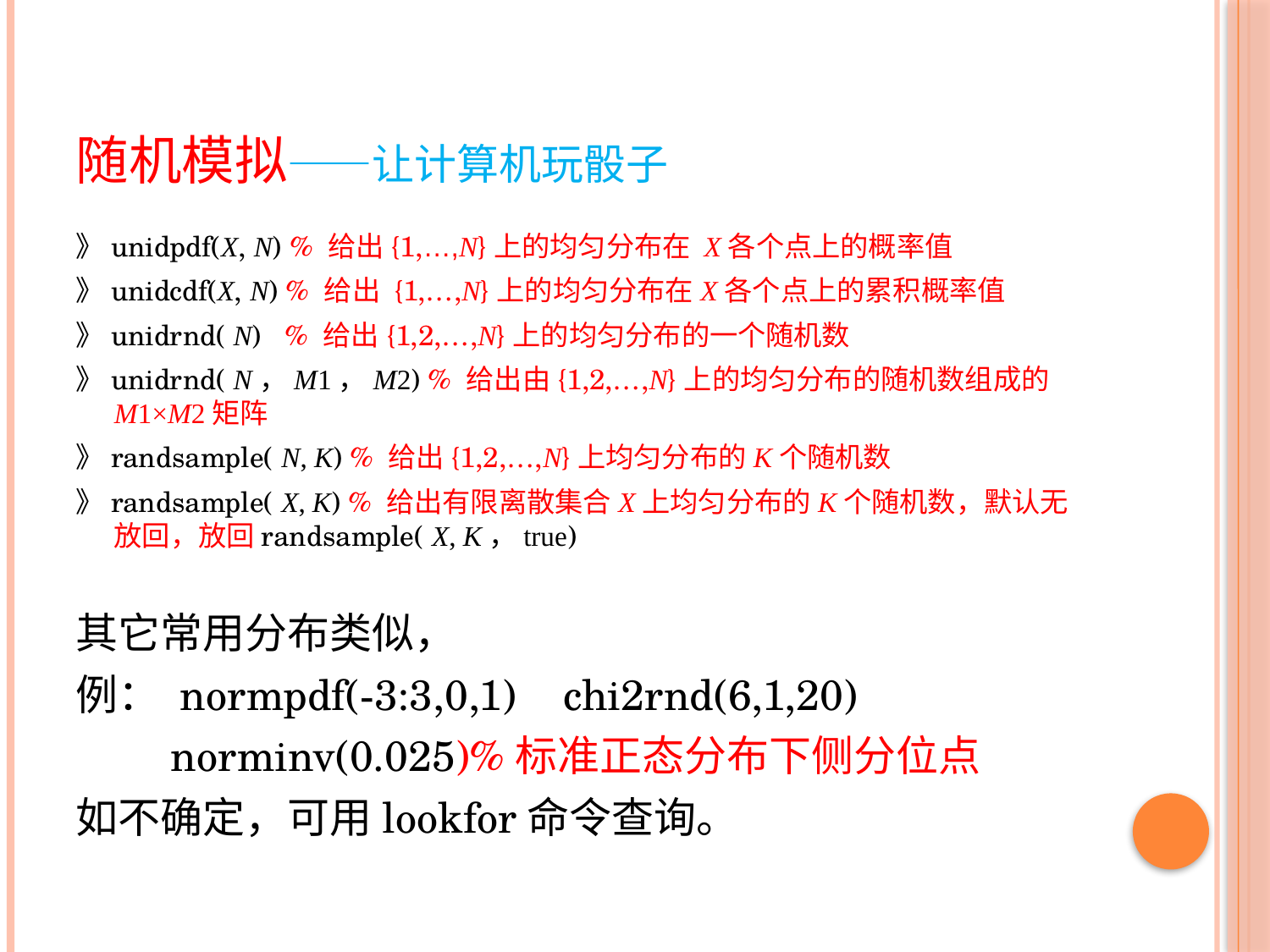

# 随机模拟——让计算机玩骰子
》unidpdf(X, N) % 给出{1,…,N}上的均匀分布在 X各个点上的概率值
》unidcdf(X, N) % 给出 {1,…,N}上的均匀分布在X各个点上的累积概率值
》unidrnd( N)   % 给出{1,2,…,N}上的均匀分布的一个随机数
》unidrnd( N，M1，M2) % 给出由{1,2,…,N}上的均匀分布的随机数组成的M1×M2矩阵
》randsample( N, K) % 给出{1,2,…,N}上均匀分布的K个随机数
》randsample( X, K) % 给出有限离散集合X上均匀分布的K个随机数，默认无放回，放回randsample( X, K，true)

其它常用分布类似，
例： normpdf(-3:3,0,1)    chi2rnd(6,1,20)
        norminv(0.025)%标准正态分布下侧分位点
如不确定，可用lookfor命令查询。